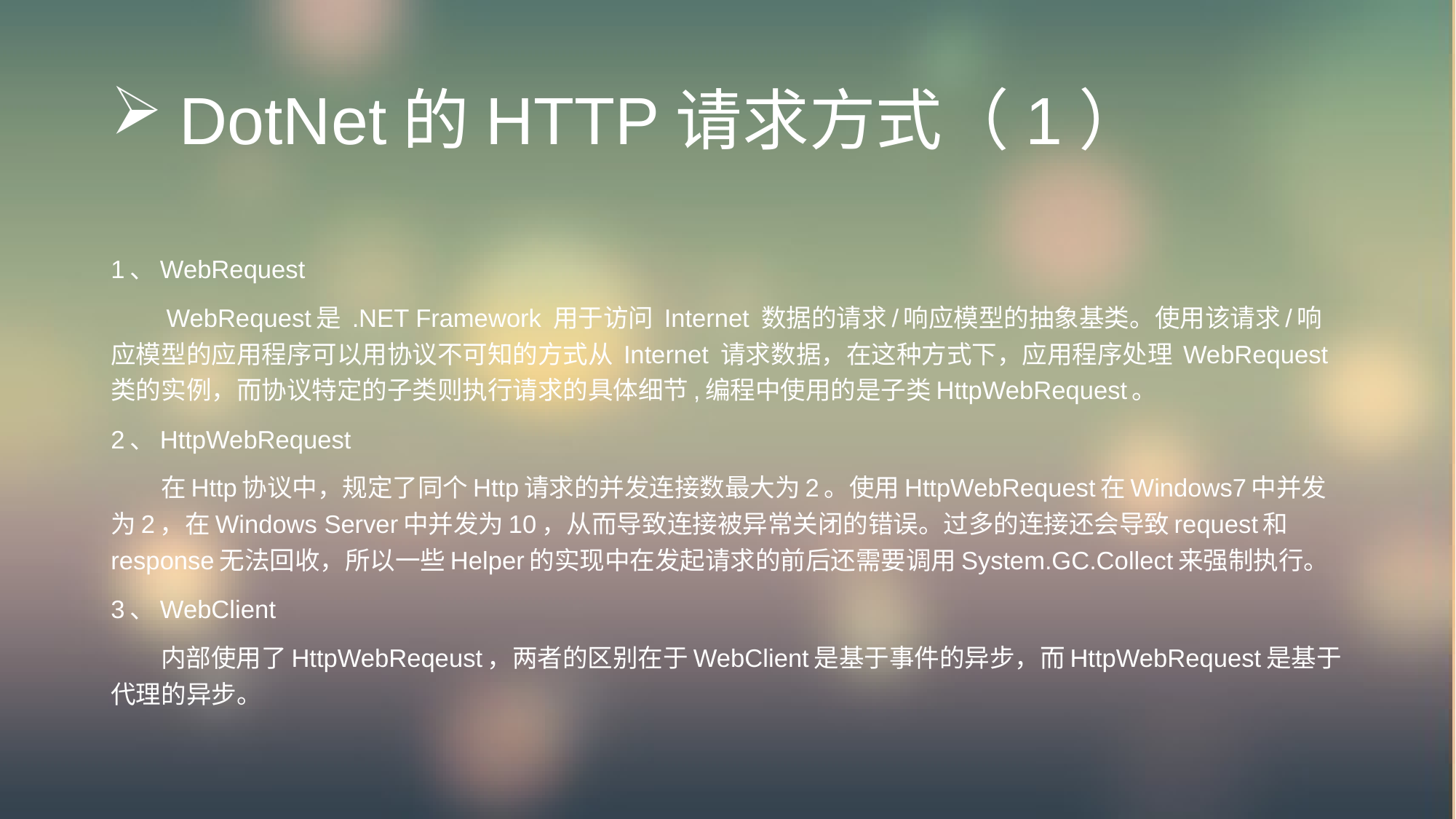

# DotNet的HTTP请求方式（1）
1、WebRequest
        WebRequest是 .NET Framework 用于访问 Internet 数据的请求/响应模型的抽象基类。使用该请求/响应模型的应用程序可以用协议不可知的方式从 Internet 请求数据，在这种方式下，应用程序处理 WebRequest 类的实例，而协议特定的子类则执行请求的具体细节,编程中使用的是子类HttpWebRequest。
2、HttpWebRequest
        在Http协议中，规定了同个Http请求的并发连接数最大为2。使用HttpWebRequest在Windows7中并发为2，在Windows Server中并发为10，从而导致连接被异常关闭的错误。过多的连接还会导致request和response无法回收，所以一些Helper的实现中在发起请求的前后还需要调用System.GC.Collect来强制执行。
3、WebClient
        内部使用了HttpWebReqeust，两者的区别在于WebClient是基于事件的异步，而HttpWebRequest是基于代理的异步。